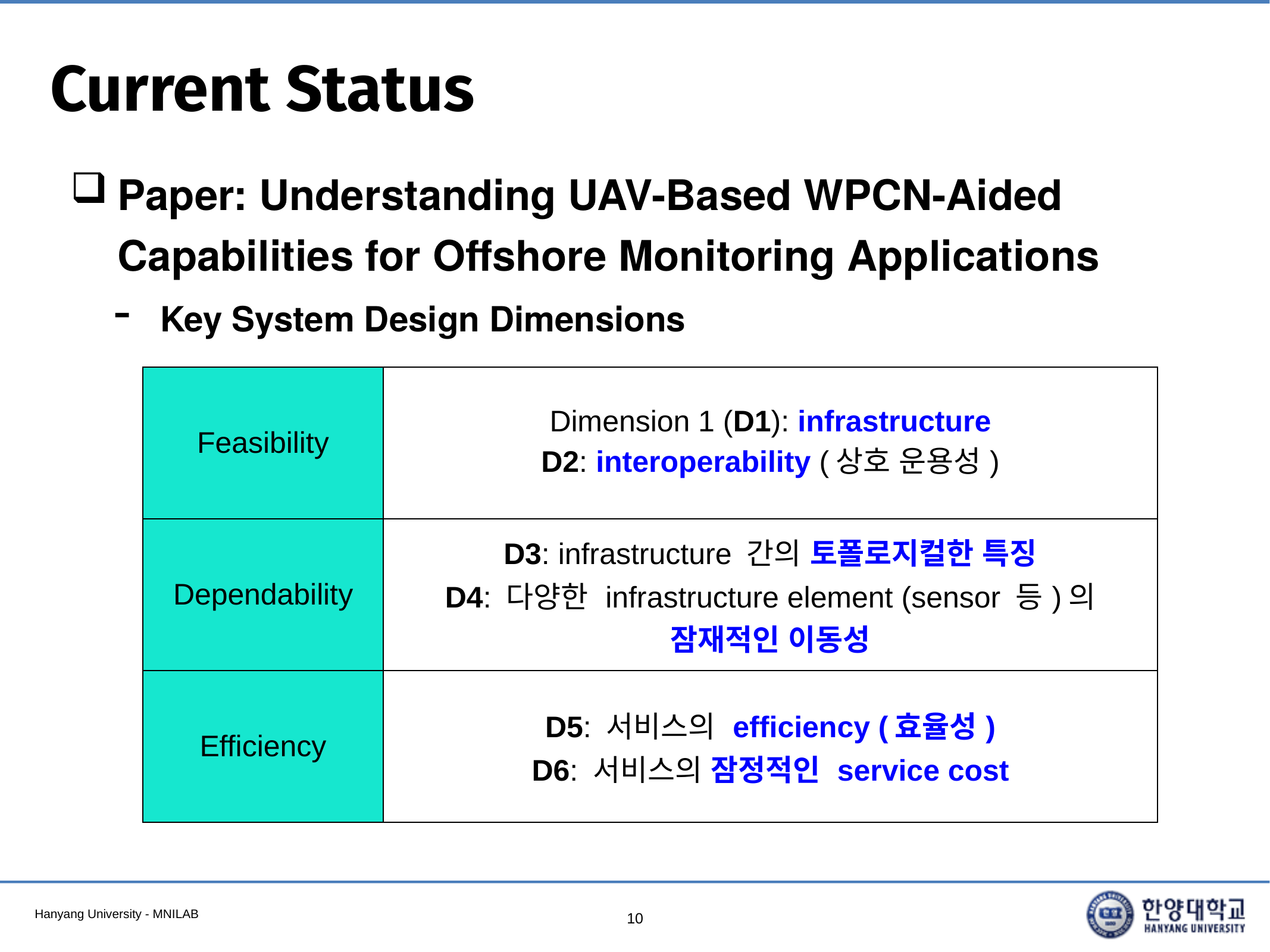

# Current Status
Paper: Understanding UAV-Based WPCN-Aided Capabilities for Offshore Monitoring Applications
Key System Design Dimensions
| Feasibility | Dimension 1 (D1): infrastructure D2: interoperability (상호 운용성) |
| --- | --- |
| Dependability | D3: infrastructure 간의 토폴로지컬한 특징 D4: 다양한 infrastructure element (sensor 등)의 잠재적인 이동성 |
| Efficiency | D5: 서비스의 efficiency (효율성) D6: 서비스의 잠정적인 service cost |
10